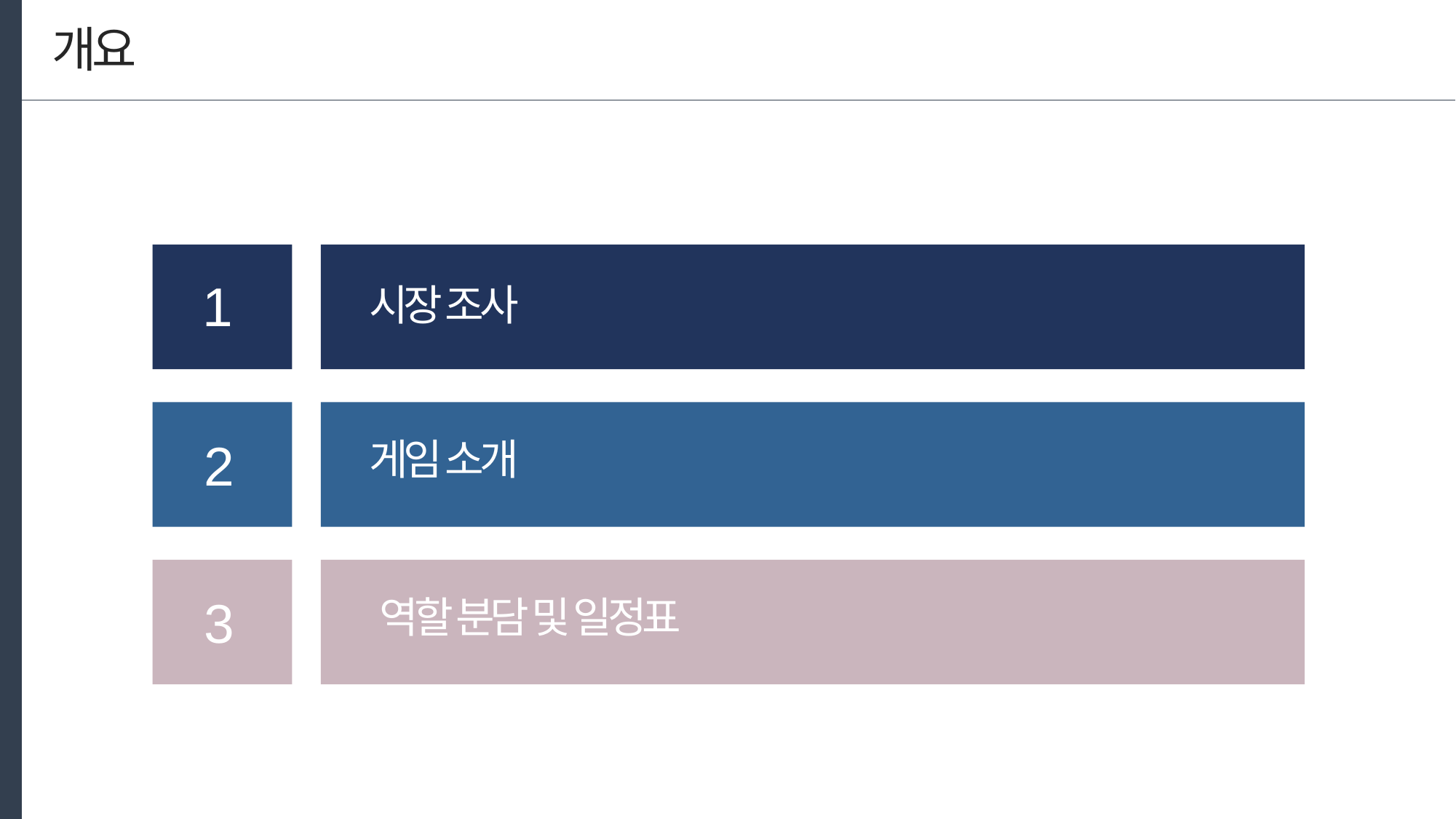

개요

1
시장 조사

2
게임 소개

3
역할 분담 및 일정표